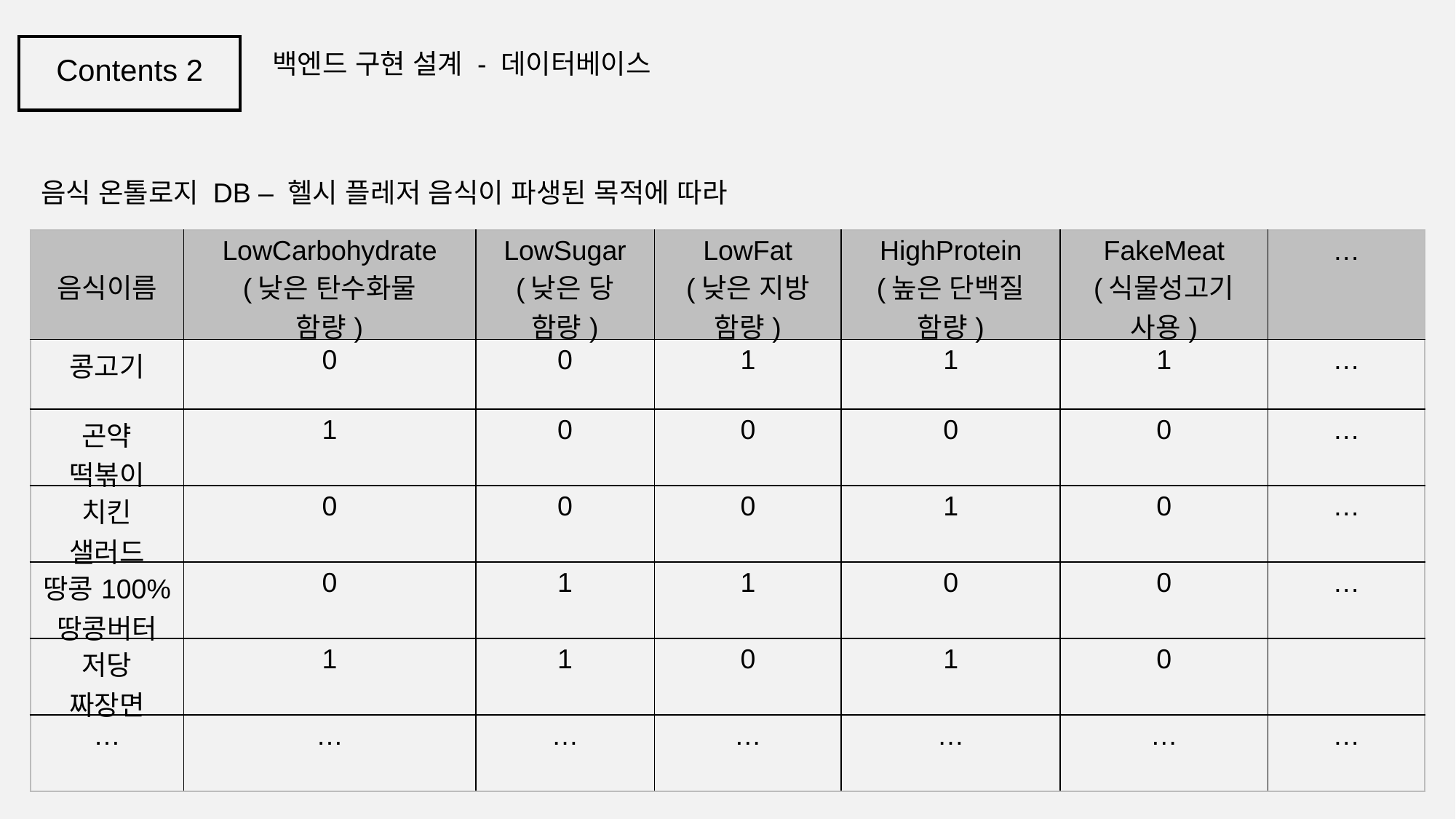

Contents 2

백엔드 구현 설계 - 데이터베이스
음식 온톨로지 DB – 헬시 플레저 음식이 파생된 목적에 따라
| 음식이름 | LowCarbohydrate (낮은 탄수화물 함량) | LowSugar (낮은 당 함량) | LowFat (낮은 지방 함량) | HighProtein (높은 단백질 함량) | FakeMeat (식물성고기 사용) | … |
| --- | --- | --- | --- | --- | --- | --- |
| 콩고기 | 0 | 0 | 1 | 1 | 1 | … |
| 곤약 떡볶이 | 1 | 0 | 0 | 0 | 0 | … |
| 치킨 샐러드 | 0 | 0 | 0 | 1 | 0 | … |
| 땅콩100% 땅콩버터 | 0 | 1 | 1 | 0 | 0 | … |
| 저당 짜장면 | 1 | 1 | 0 | 1 | 0 |  |
| … | … | … | … | … | … | … |